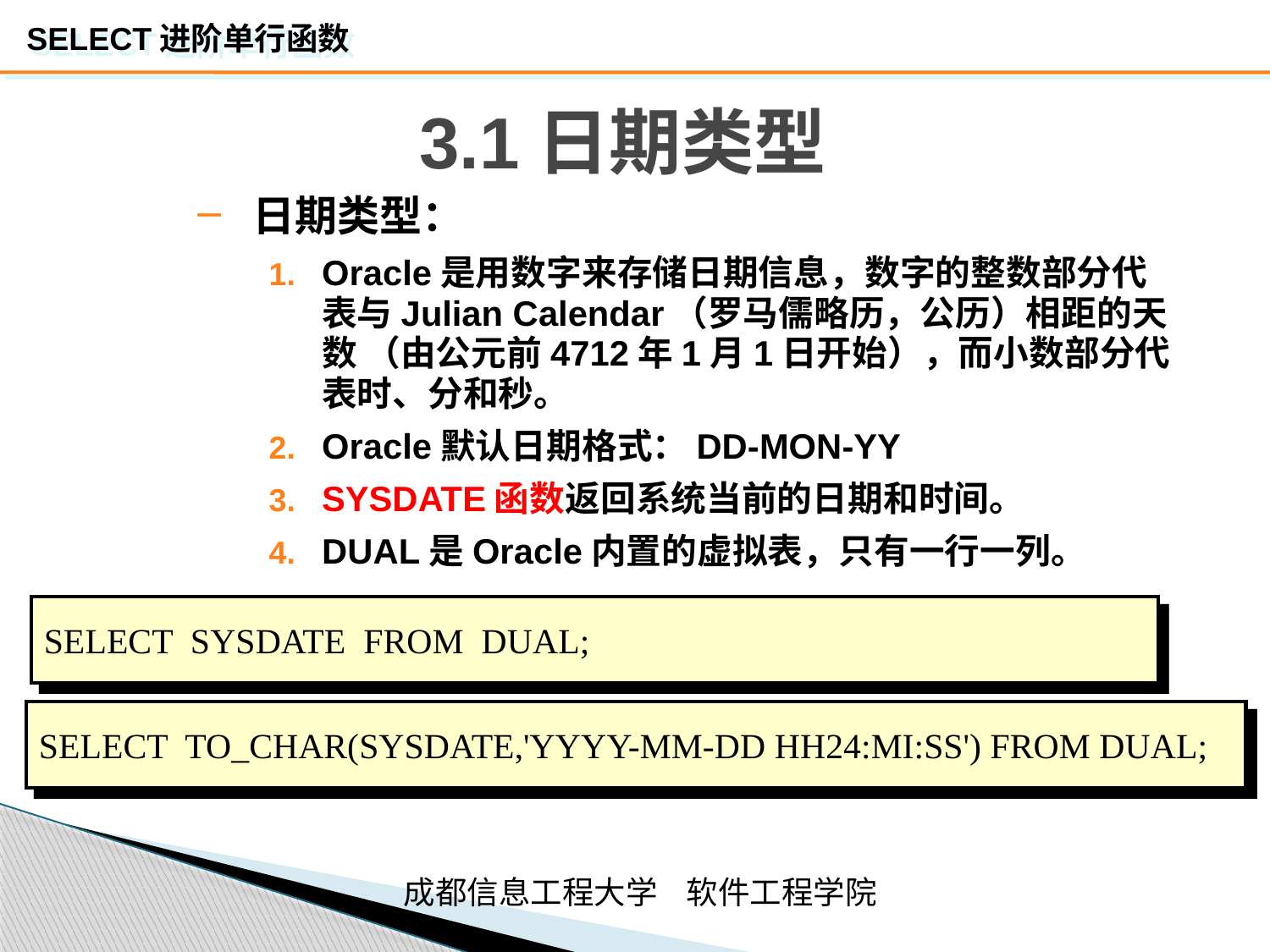

# 3.1日期类型
日期类型：
Oracle是用数字来存储日期信息，数字的整数部分代表与Julian Calendar（罗马儒略历，公历）相距的天数 （由公元前4712年1月1日开始），而小数部分代表时、分和秒。
Oracle默认日期格式：DD-MON-YY
SYSDATE函数返回系统当前的日期和时间。
DUAL是Oracle内置的虚拟表，只有一行一列。
SELECT  SYSDATE  FROM  DUAL;
SELECT  TO_CHAR(SYSDATE,'YYYY-MM-DD HH24:MI:SS') FROM DUAL;